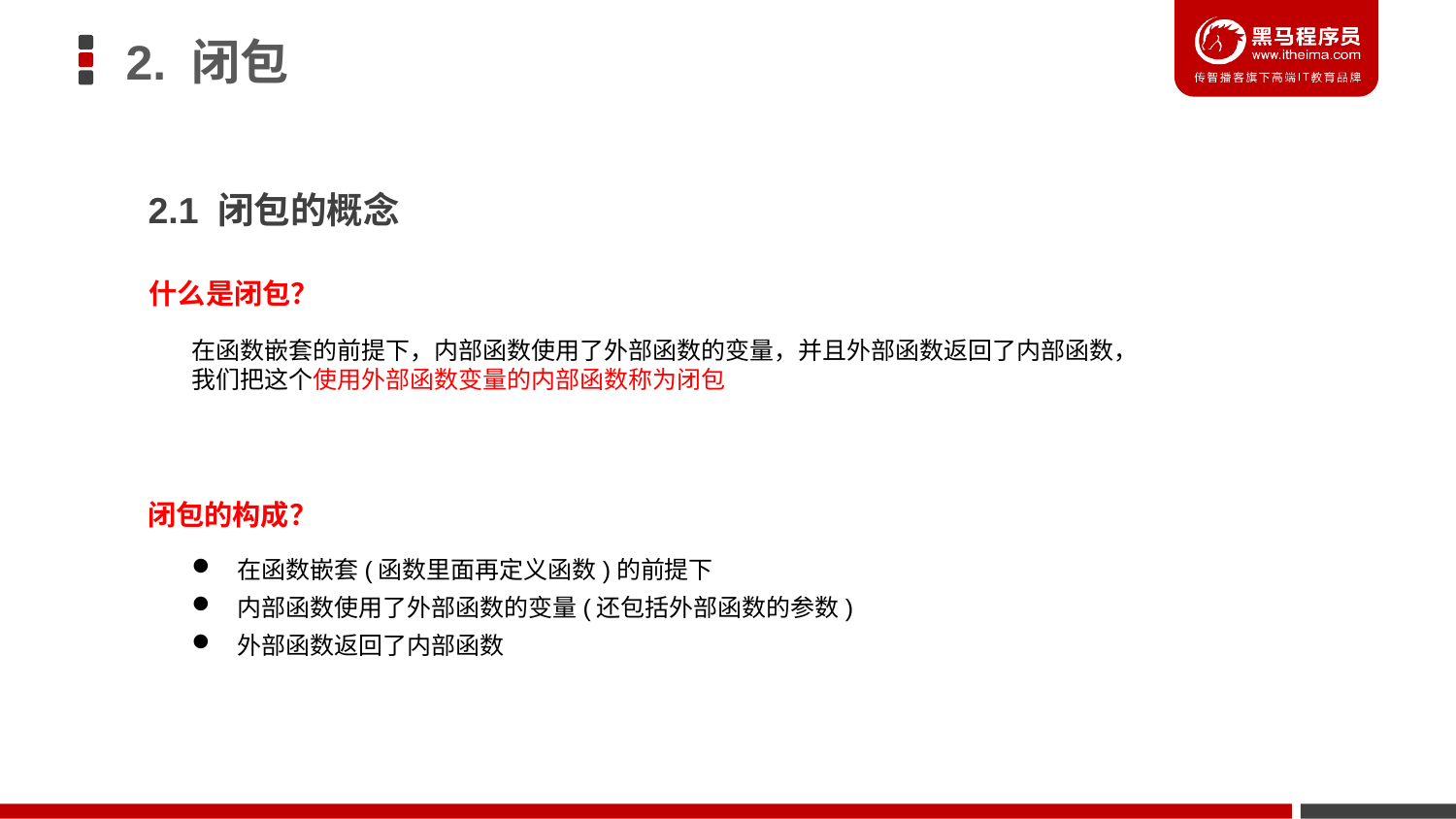

2. 闭包
2.1 闭包的概念
什么是闭包？
在函数嵌套的前提下，内部函数使用了外部函数的变量，并且外部函数返回了内部函数，我们把这个使用外部函数变量的内部函数称为闭包
闭包的构成？
在函数嵌套(函数里面再定义函数)的前提下
内部函数使用了外部函数的变量(还包括外部函数的参数)
外部函数返回了内部函数